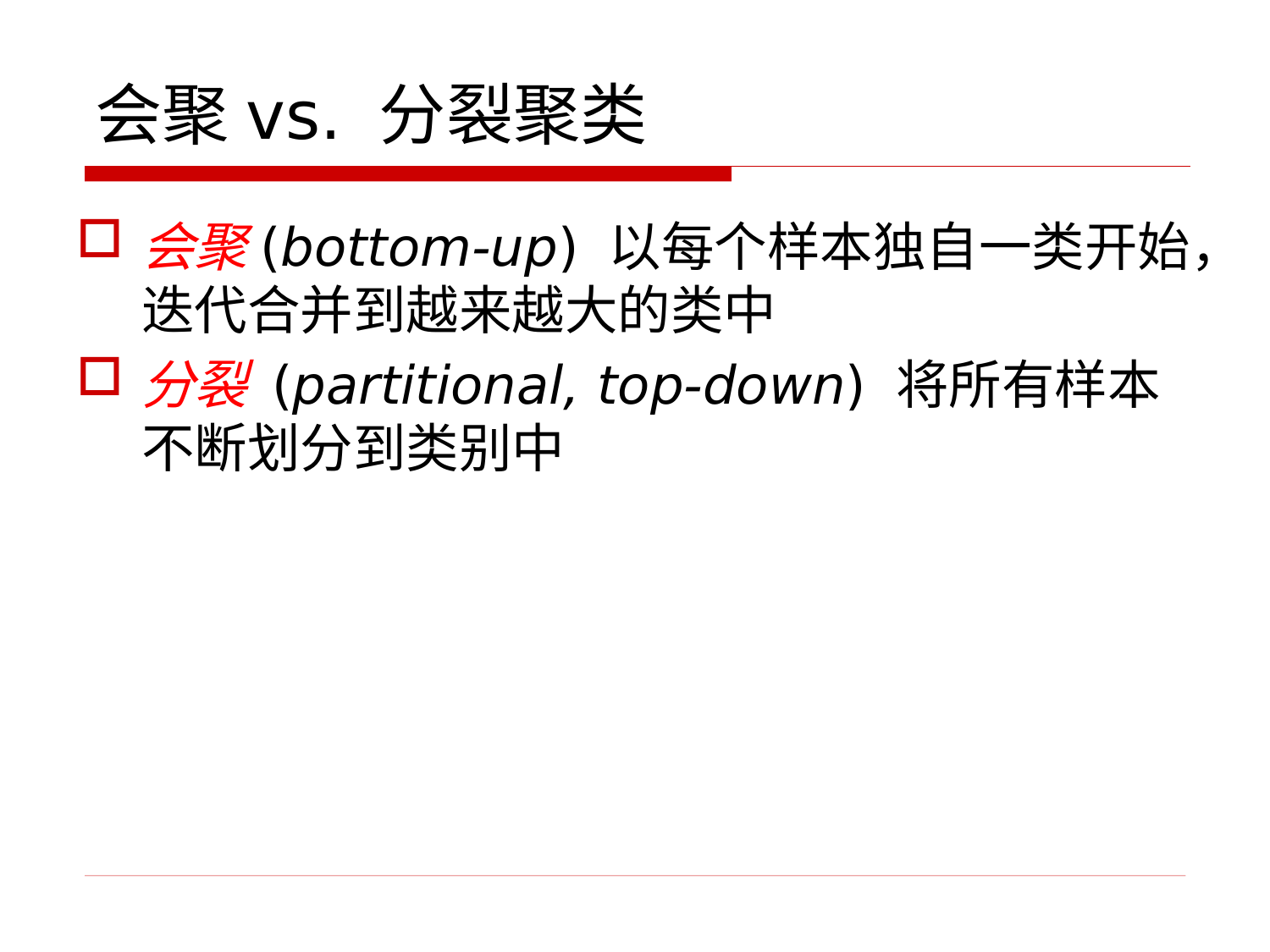

# 会聚vs. 分裂聚类
会聚(bottom-up) 以每个样本独自一类开始，迭代合并到越来越大的类中
分裂 (partitional, top-down) 将所有样本不断划分到类别中